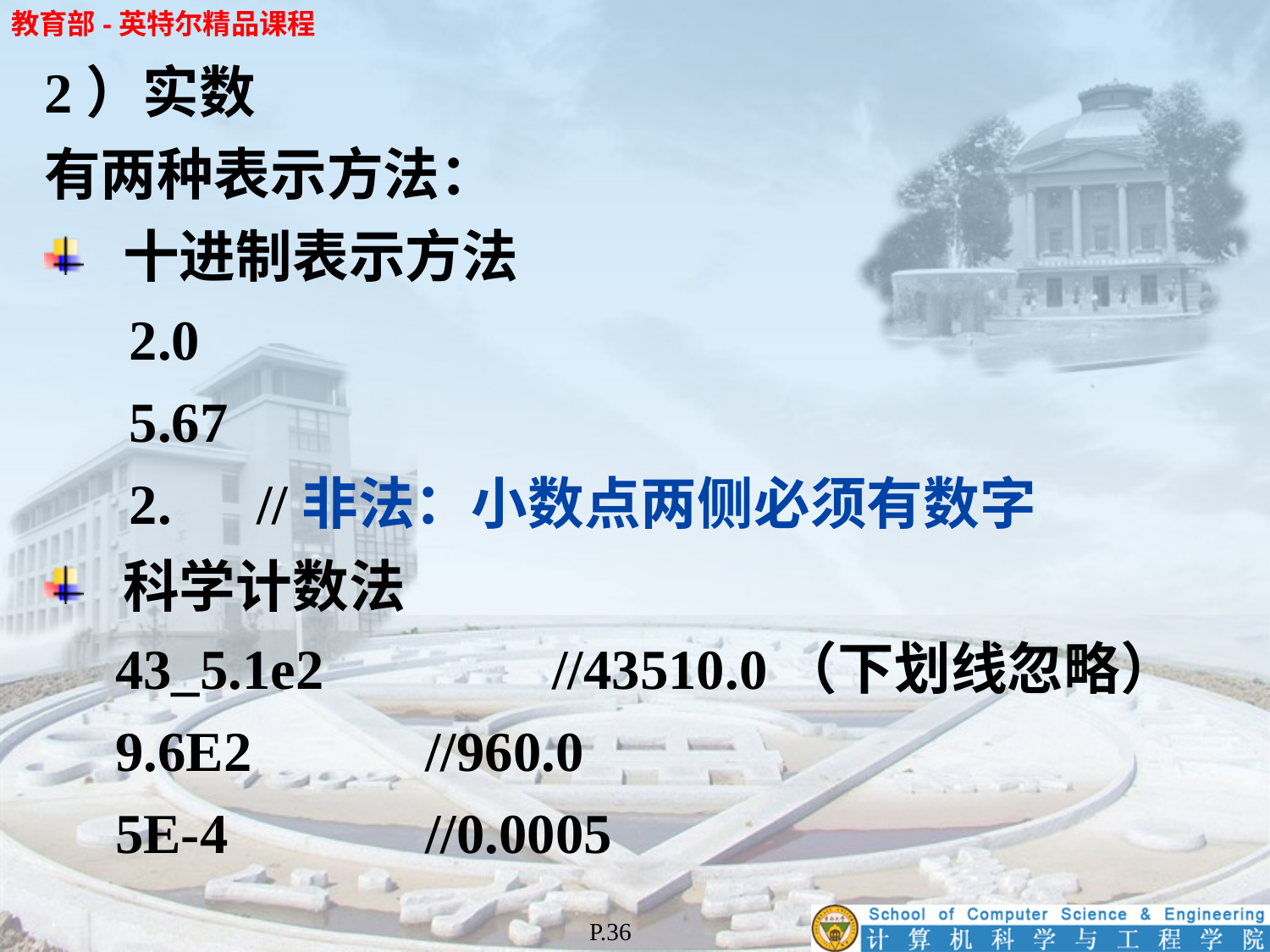

2）实数
有两种表示方法：
  十进制表示方法
      2.0
      5.67
      2.      //非法：小数点两侧必须有数字
  科学计数法
     43_5.1e2		//43510.0（下划线忽略）
     9.6E2		//960.0
     5E-4		//0.0005
P.36